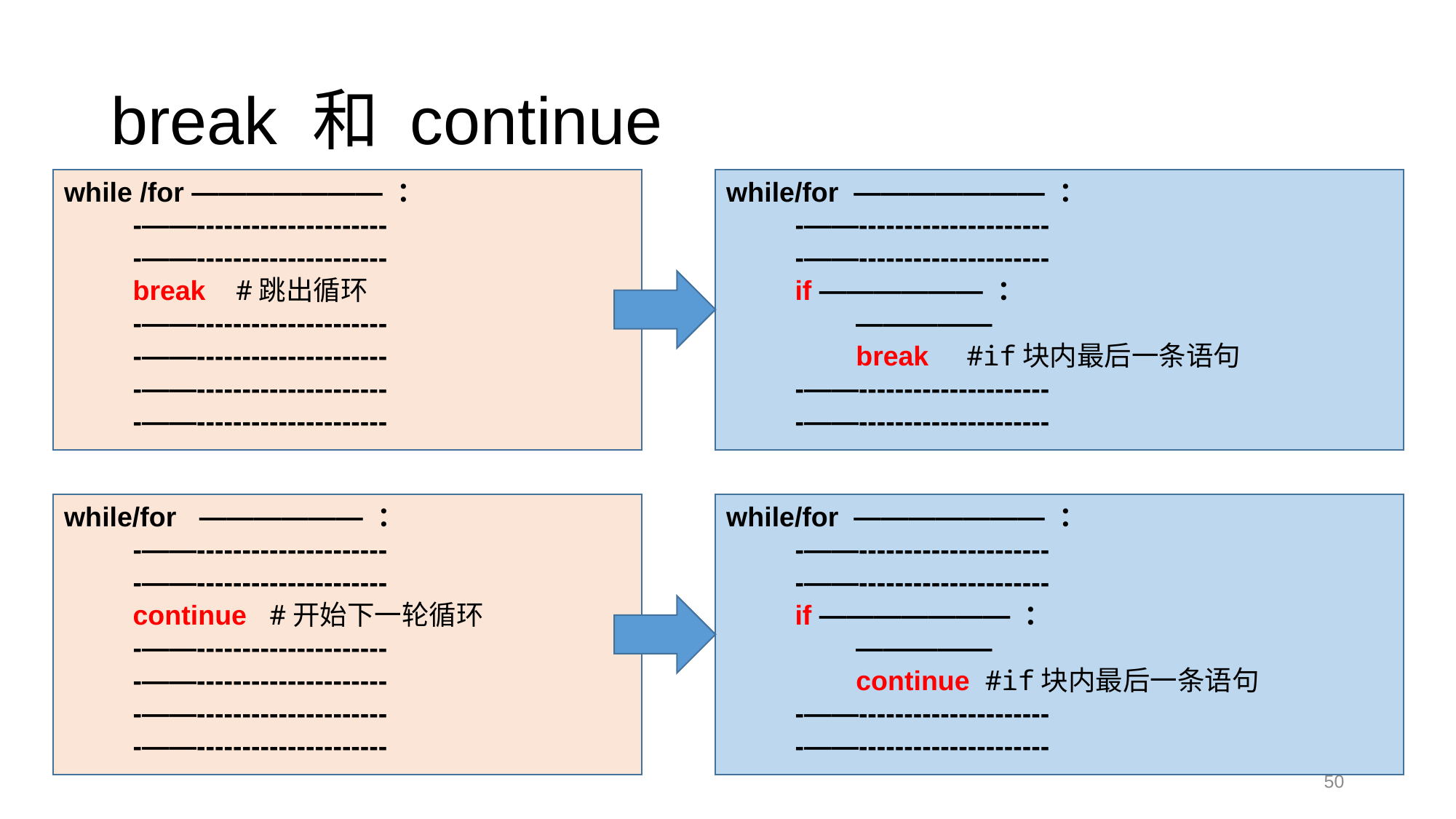

# break 和 continue
while /for ——————— ：
         -——---------------------
         -——---------------------
         break    #跳出循环
         -——---------------------
         -——---------------------
         -——---------------------
         -——---------------------
while/for  ——————— ：
         -——---------------------
         -——---------------------
         if —————— ：
                 —————
                 break     #if块内最后一条语句
         -——---------------------
         -——---------------------

while/for   —————— ：
         -——---------------------
         -——---------------------
         continue   #开始下一轮循环
         -——---------------------
         -——---------------------
         -——---------------------
         -——---------------------
while/for  ——————— ：
         -——---------------------
         -——---------------------
         if ——————— ：
                 —————
                 continue  #if块内最后一条语句
         -——---------------------
         -——---------------------

50